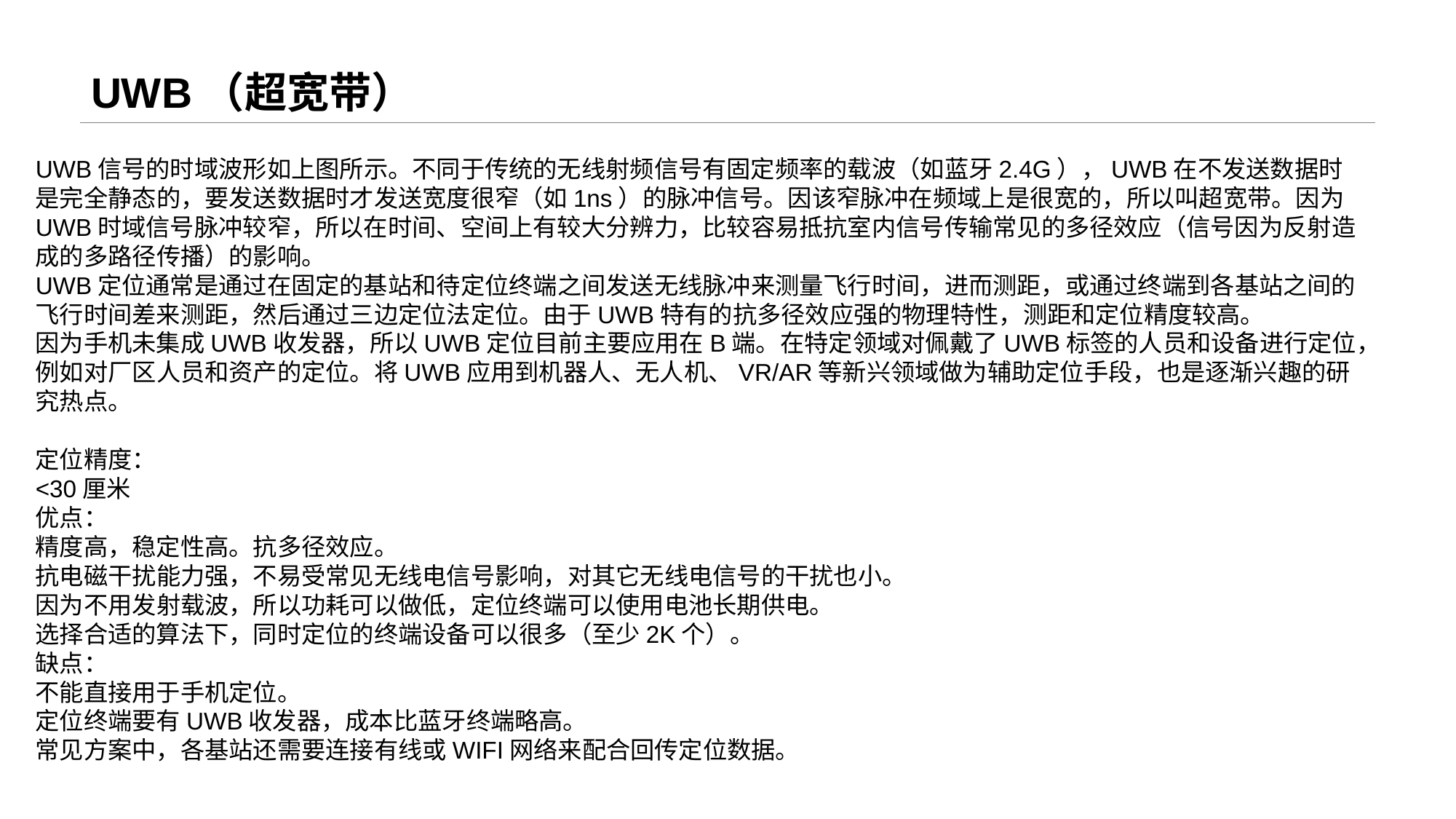

# UWB（超宽带）
UWB信号的时域波形如上图所示。不同于传统的无线射频信号有固定频率的载波（如蓝牙2.4G），UWB在不发送数据时是完全静态的，要发送数据时才发送宽度很窄（如1ns）的脉冲信号。因该窄脉冲在频域上是很宽的，所以叫超宽带。因为UWB时域信号脉冲较窄，所以在时间、空间上有较大分辨力，比较容易抵抗室内信号传输常见的多径效应（信号因为反射造成的多路径传播）的影响。
UWB定位通常是通过在固定的基站和待定位终端之间发送无线脉冲来测量飞行时间，进而测距，或通过终端到各基站之间的飞行时间差来测距，然后通过三边定位法定位。由于UWB特有的抗多径效应强的物理特性，测距和定位精度较高。
因为手机未集成UWB收发器，所以UWB定位目前主要应用在B端。在特定领域对佩戴了UWB标签的人员和设备进行定位，例如对厂区人员和资产的定位。将UWB应用到机器人、无人机、VR/AR等新兴领域做为辅助定位手段，也是逐渐兴趣的研究热点。

定位精度：
<30厘米
优点：
精度高，稳定性高。抗多径效应。
抗电磁干扰能力强，不易受常见无线电信号影响，对其它无线电信号的干扰也小。
因为不用发射载波，所以功耗可以做低，定位终端可以使用电池长期供电。
选择合适的算法下，同时定位的终端设备可以很多（至少2K个）。
缺点：
不能直接用于手机定位。
定位终端要有UWB收发器，成本比蓝牙终端略高。
常见方案中，各基站还需要连接有线或WIFI网络来配合回传定位数据。